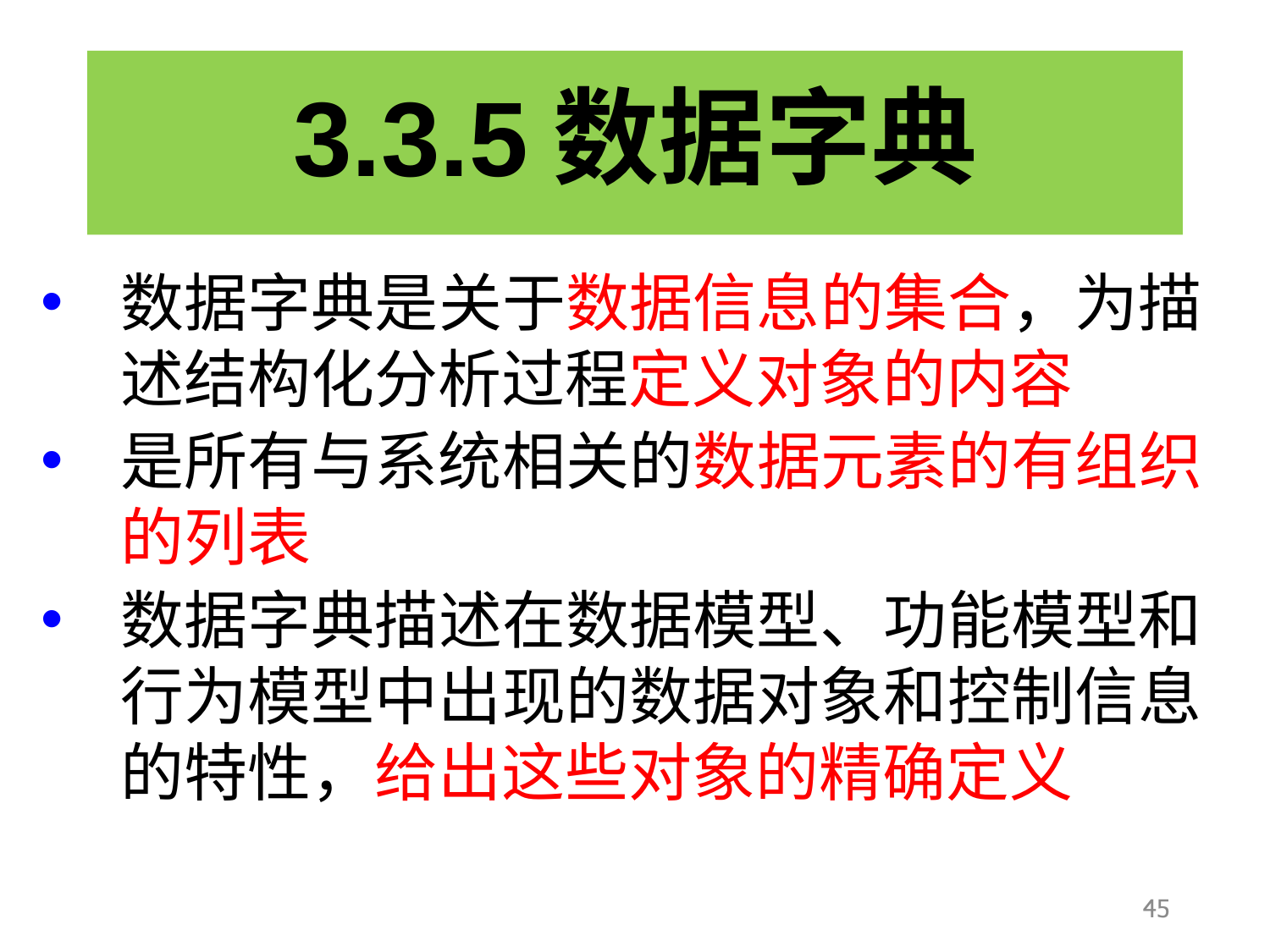

# 3.3.5数据字典
数据字典是关于数据信息的集合，为描述结构化分析过程定义对象的内容
是所有与系统相关的数据元素的有组织的列表
数据字典描述在数据模型、功能模型和行为模型中出现的数据对象和控制信息的特性，给出这些对象的精确定义

45